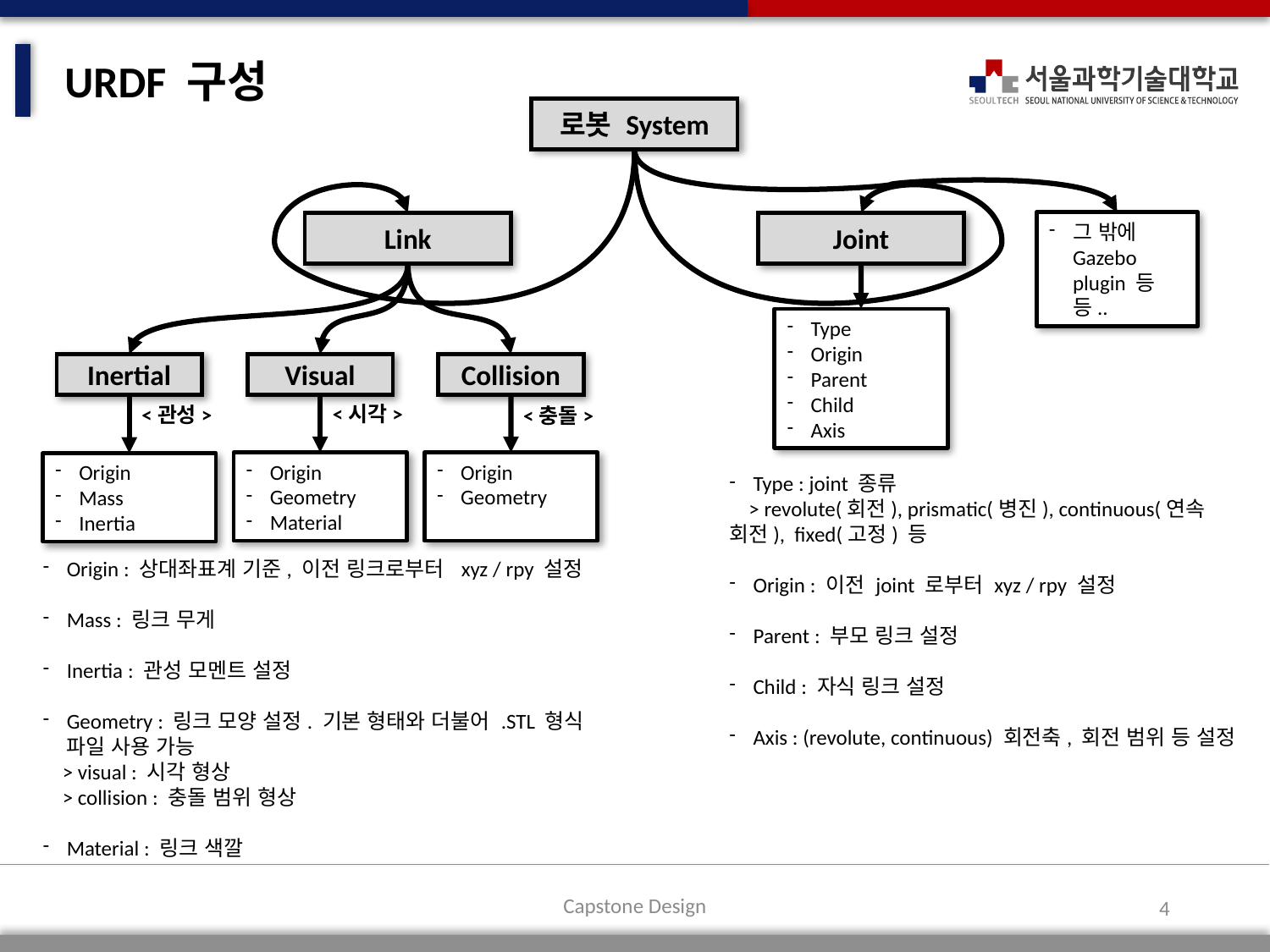

URDF 구성

로봇 System
그 밖에 Gazebo plugin 등등..
Joint
Link
Type
Origin
Parent
Child
Axis
Inertial
Visual
Collision
<시각>
<관성>
<충돌>
Origin
Geometry

Origin
Geometry
Material
Origin
Mass
Inertia
Type : joint 종류
    > revolute(회전), prismatic(병진), continuous(연속 회전),  fixed(고정) 등

Origin : 이전 joint 로부터 xyz / rpy 설정

Parent : 부모 링크 설정

Child : 자식 링크 설정

Axis : (revolute, continuous) 회전축, 회전 범위 등 설정
Origin : 상대좌표계 기준, 이전 링크로부터  xyz / rpy 설정

Mass : 링크 무게

Inertia : 관성 모멘트 설정

Geometry : 링크 모양 설정. 기본 형태와 더불어 .STL 형식 파일 사용 가능
    > visual : 시각 형상
    > collision : 충돌 범위 형상

Material : 링크 색깔
Capstone Design
4